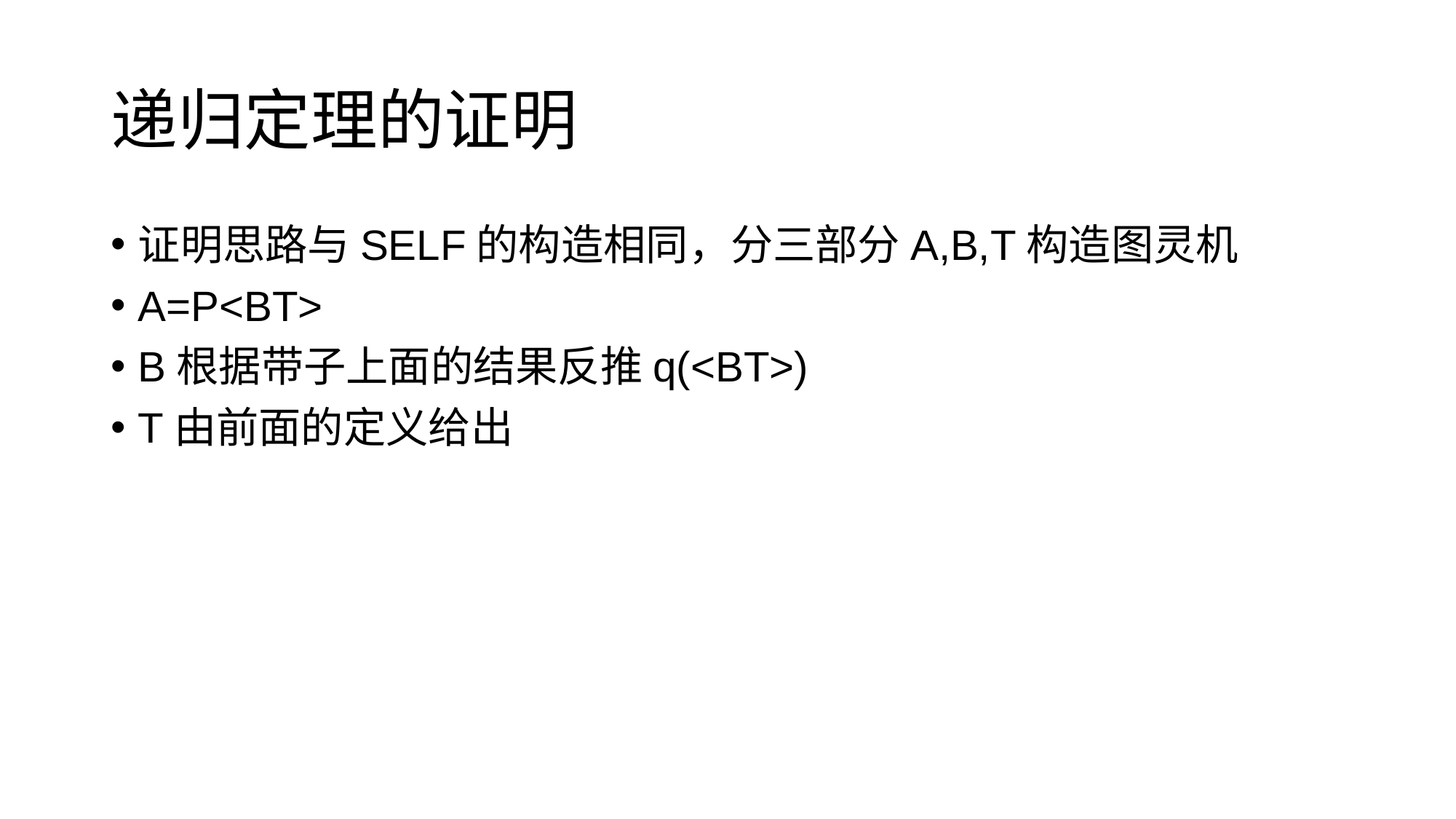

# 递归定理的证明
证明思路与SELF的构造相同，分三部分A,B,T构造图灵机
A=P<BT>
B根据带子上面的结果反推q(<BT>)
T由前面的定义给出